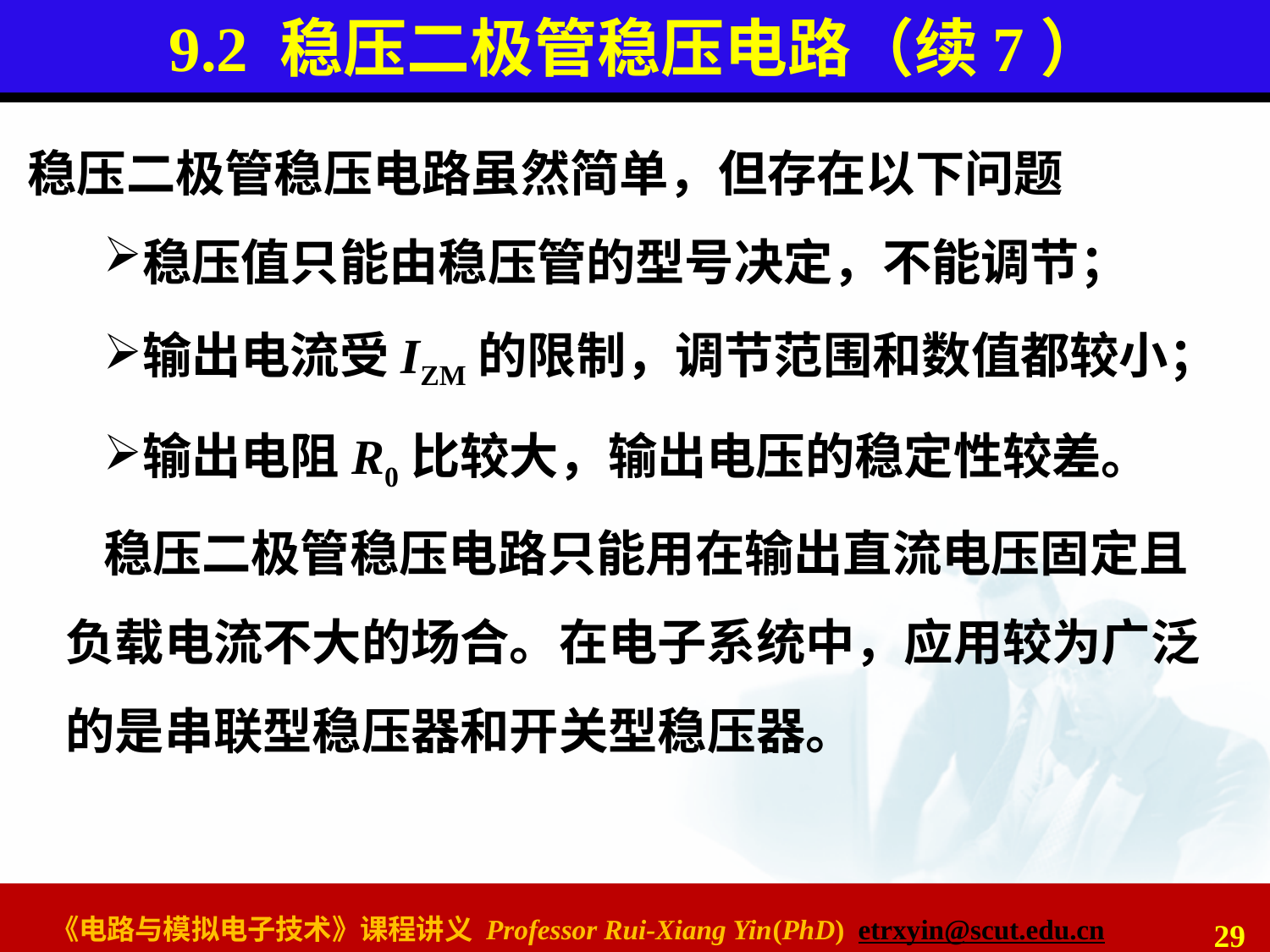

# 9.2 稳压二极管稳压电路（续7）
稳压二极管稳压电路虽然简单，但存在以下问题
稳压值只能由稳压管的型号决定，不能调节；
输出电流受IZM的限制，调节范围和数值都较小；
输出电阻R0比较大，输出电压的稳定性较差。
稳压二极管稳压电路只能用在输出直流电压固定且负载电流不大的场合。在电子系统中，应用较为广泛的是串联型稳压器和开关型稳压器。
29